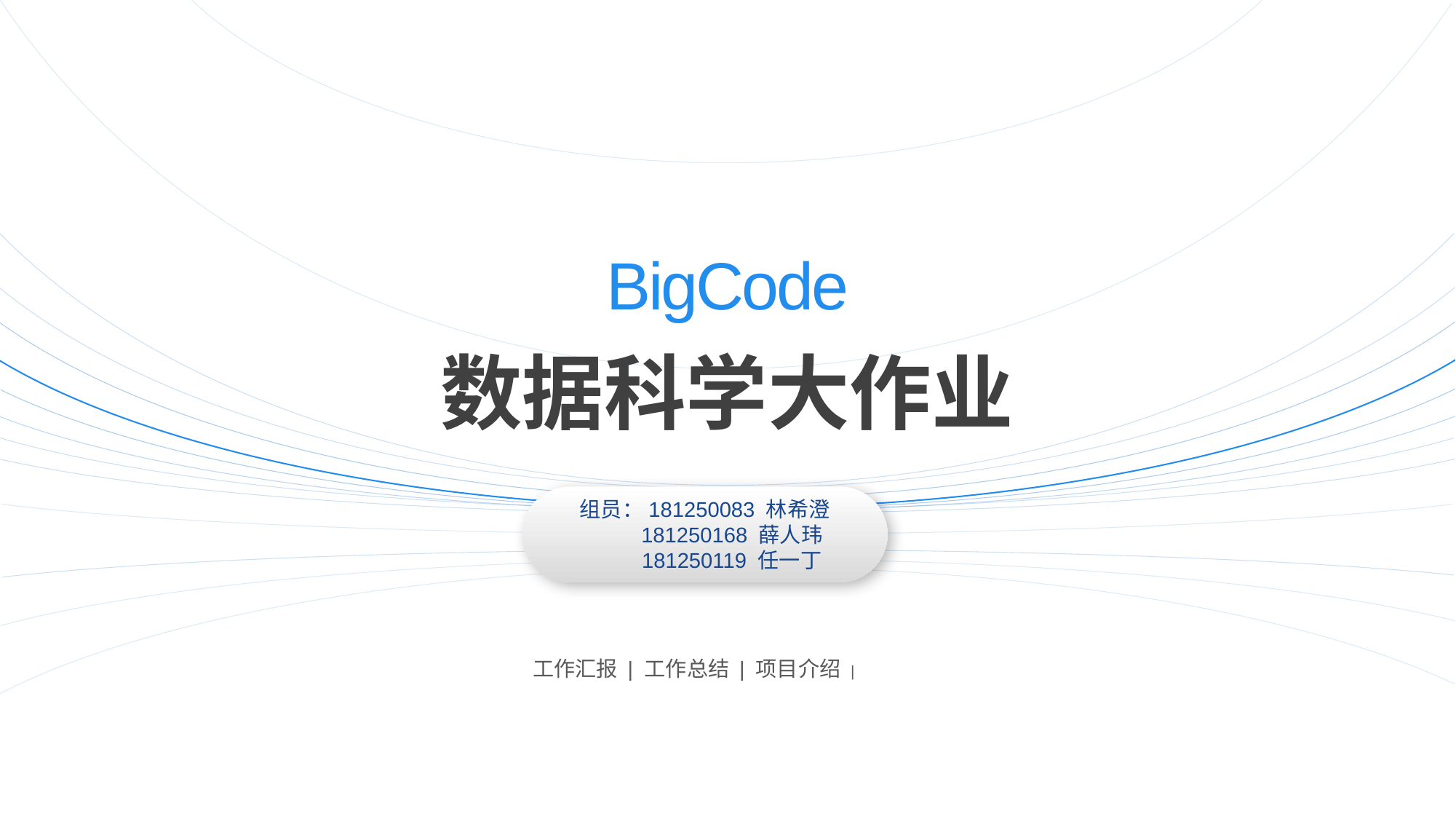

BigCode

数据科学大作业

组员：181250083 林希澄
         181250168 薛人玮
         181250119 任一丁

工作汇报 | 工作总结 | 项目介绍 |